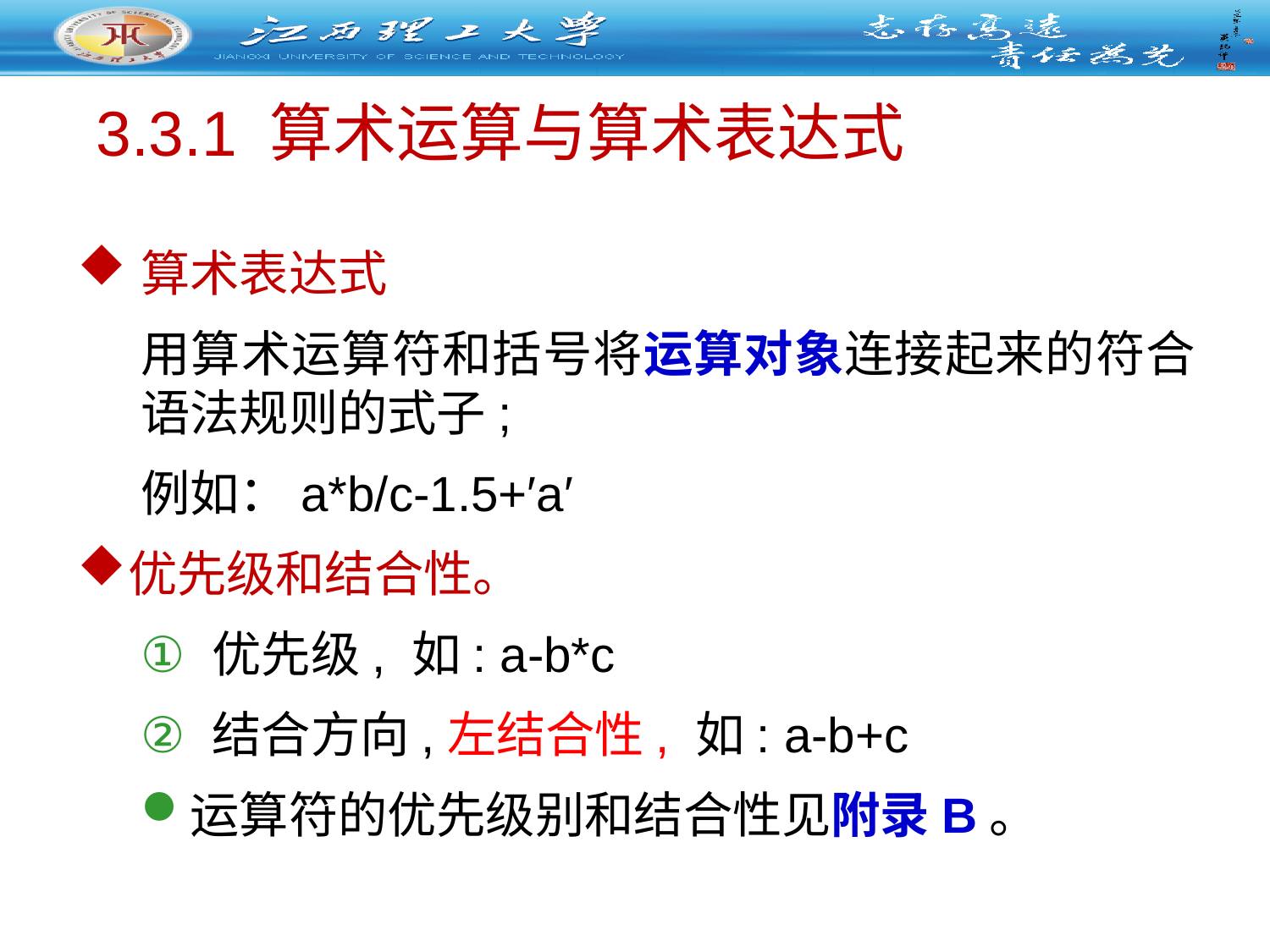

3.3.1 算术运算与算术表达式
算术表达式
用算术运算符和括号将运算对象连接起来的符合语法规则的式子;
例如：a*b/c-1.5+′a′
优先级和结合性。
优先级, 如: a-b*c
结合方向,左结合性, 如: a-b+c
运算符的优先级别和结合性见附录B。